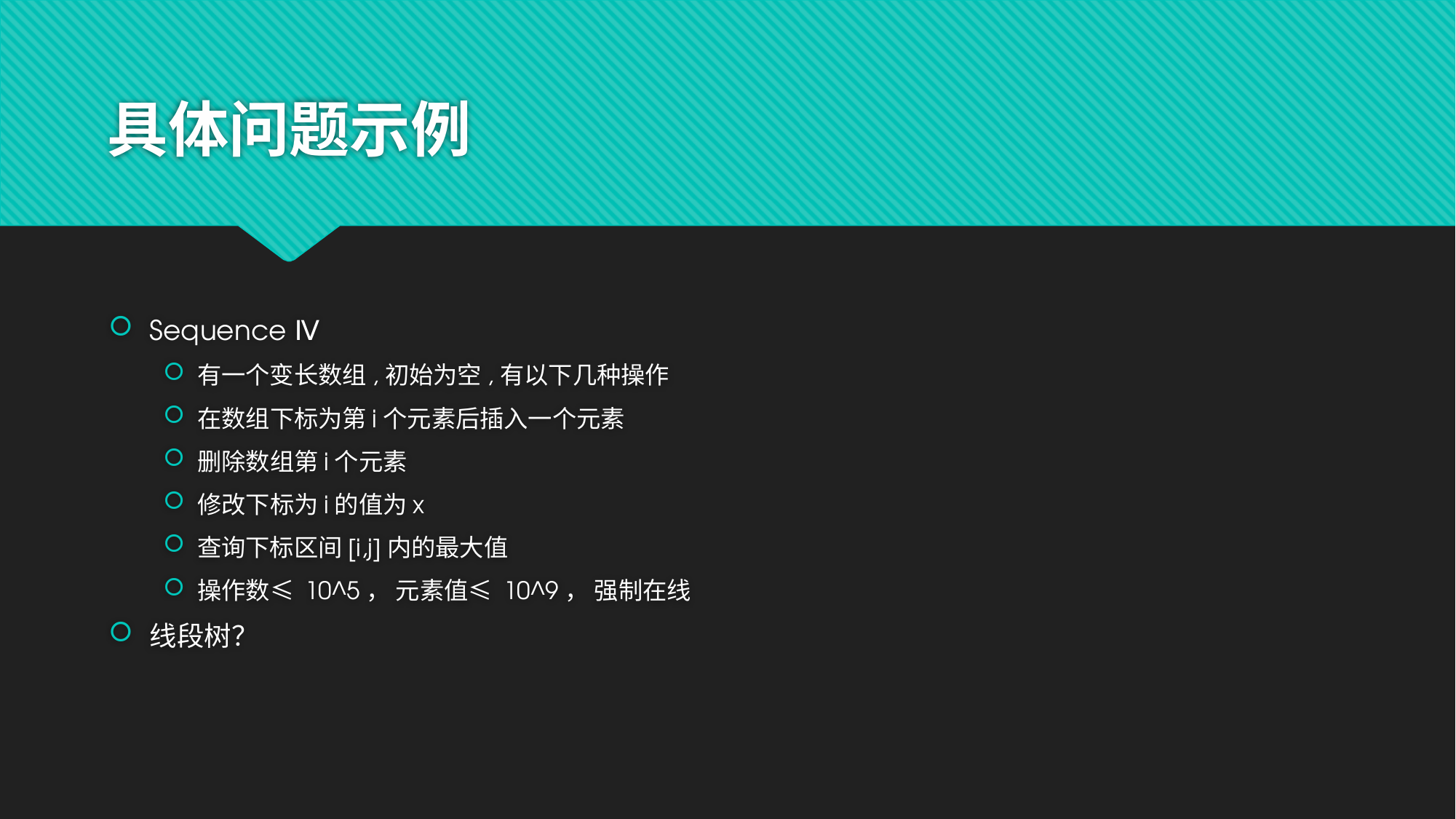

# 具体问题示例
Sequence Ⅳ
有一个变长数组,初始为空,有以下几种操作
在数组下标为第i个元素后插入一个元素
删除数组第i个元素
修改下标为i的值为x
查询下标区间[i,j]内的最大值
操作数≤ 10^5， 元素值≤ 10^9， 强制在线
线段树？